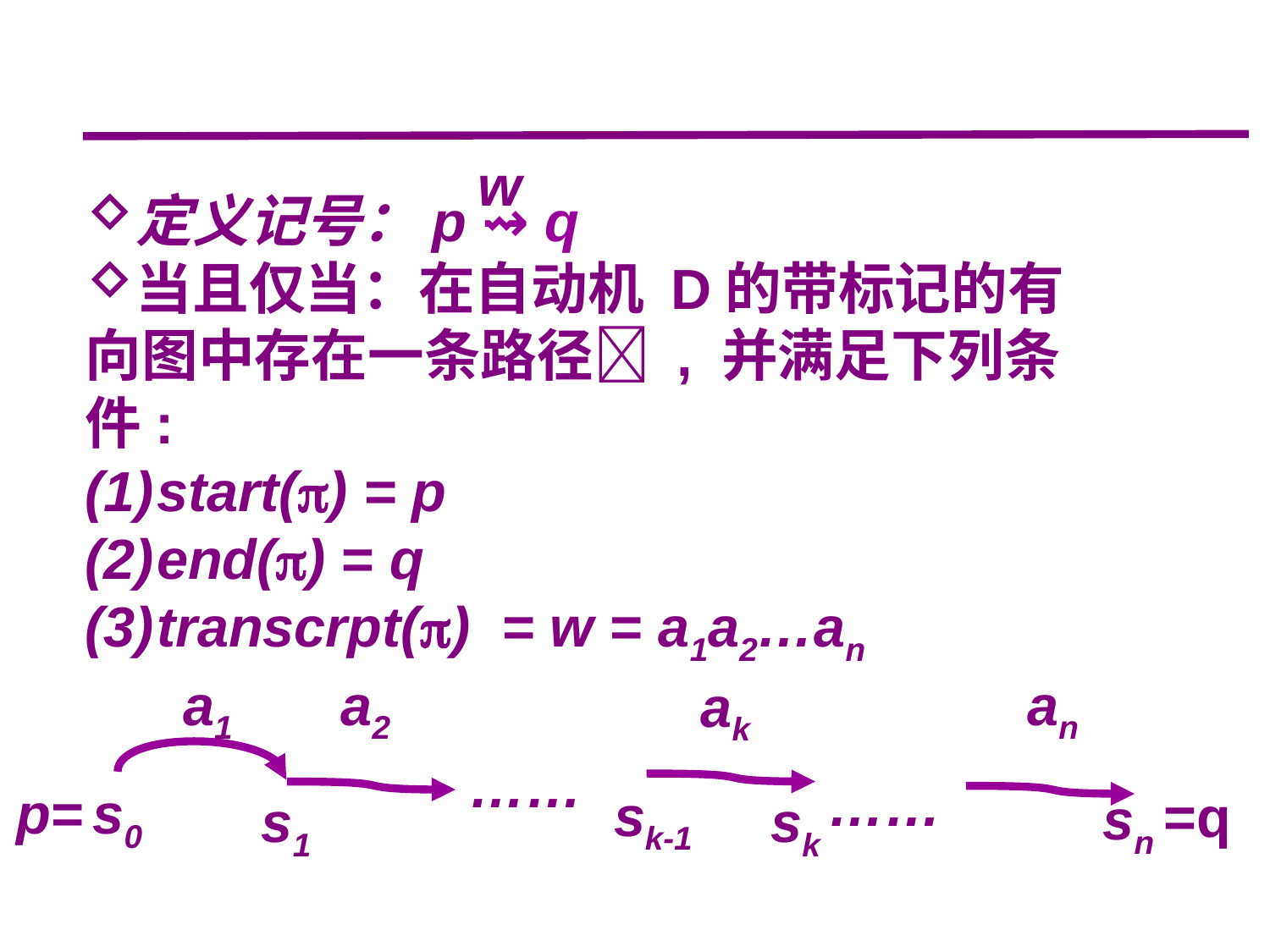

w
定义记号：p ⇝ q
当且仅当：在自动机 D的带标记的有向图中存在一条路径π , 并满足下列条件:
start(π) = p
end(π) = q
transcrpt(π)  = w = a1a2…an

an
a1
a2
ak
……
……
p=
s0
sk-1
=q
sn
sk
s1